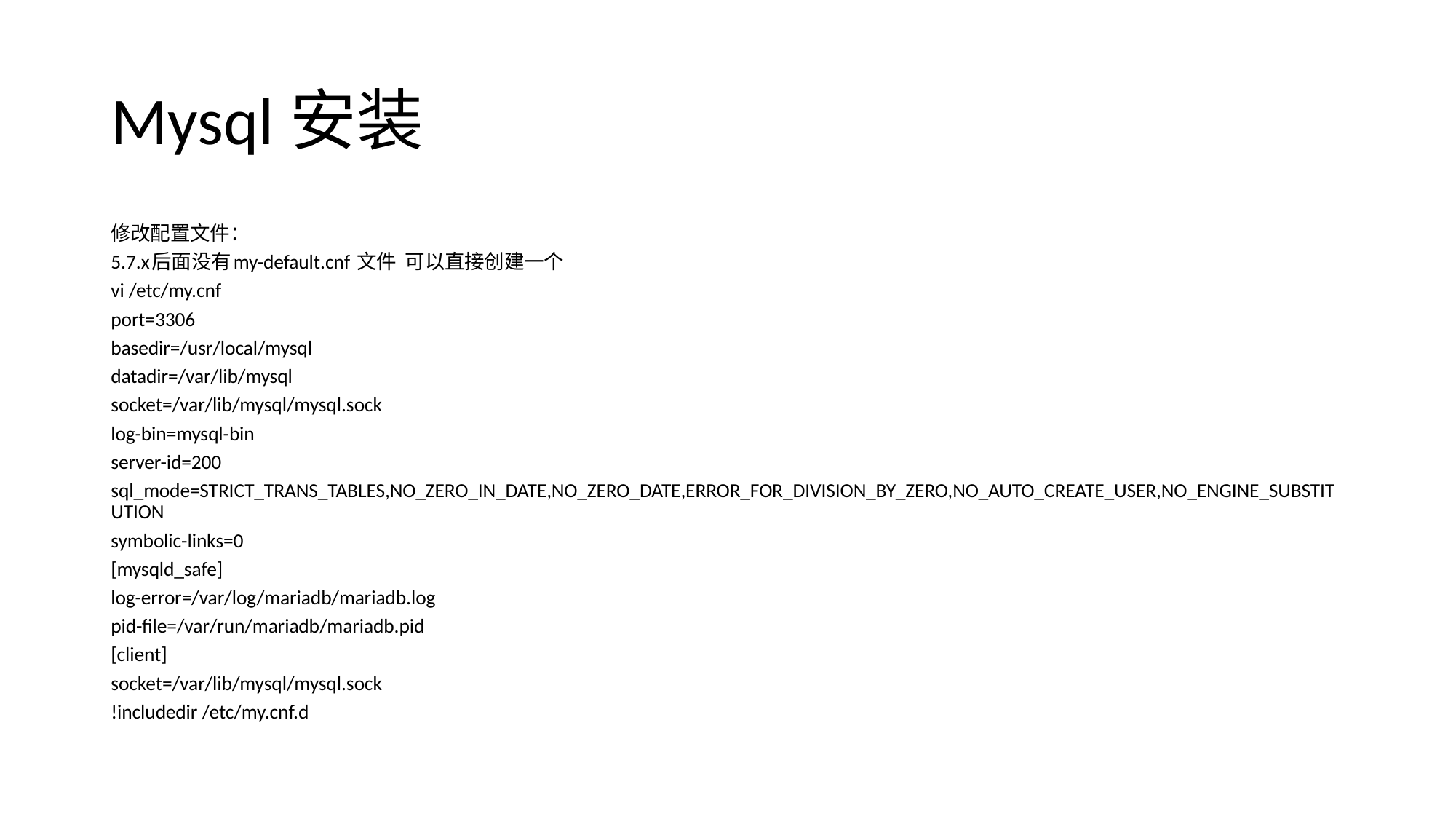

# Mysql安装
修改配置文件：
5.7.x后面没有my-default.cnf 文件  可以直接创建一个
vi /etc/my.cnf
port=3306
basedir=/usr/local/mysql
datadir=/var/lib/mysql
socket=/var/lib/mysql/mysql.sock
log-bin=mysql-bin
server-id=200
sql_mode=STRICT_TRANS_TABLES,NO_ZERO_IN_DATE,NO_ZERO_DATE,ERROR_FOR_DIVISION_BY_ZERO,NO_AUTO_CREATE_USER,NO_ENGINE_SUBSTITUTION
symbolic-links=0
[mysqld_safe]
log-error=/var/log/mariadb/mariadb.log
pid-file=/var/run/mariadb/mariadb.pid
[client]
socket=/var/lib/mysql/mysql.sock
!includedir /etc/my.cnf.d